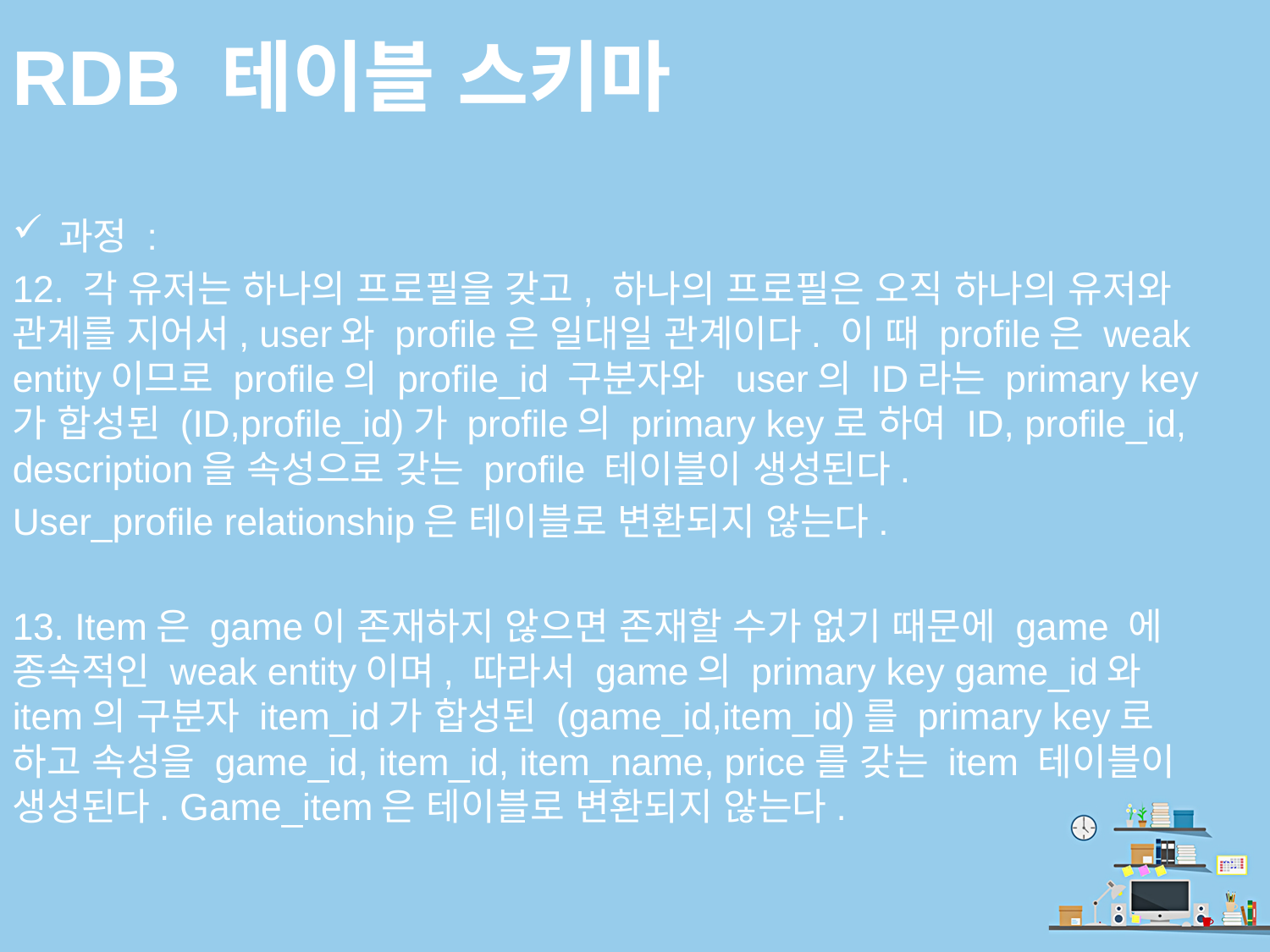

# RDB 테이블 스키마
과정 :
12. 각 유저는 하나의 프로필을 갖고, 하나의 프로필은 오직 하나의 유저와 관계를 지어서, user와 profile은 일대일 관계이다. 이 때 profile은 weak entity이므로 profile의 profile_id 구분자와  user의 ID라는 primary key가 합성된 (ID,profile_id)가 profile의 primary key로 하여 ID, profile_id, description을 속성으로 갖는 profile 테이블이 생성된다.
User_profile relationship은 테이블로 변환되지 않는다.

13. Item은 game이 존재하지 않으면 존재할 수가 없기 때문에 game 에 종속적인 weak entity이며, 따라서 game의 primary key game_id와 item의 구분자 item_id가 합성된 (game_id,item_id)를 primary key로 하고 속성을 game_id, item_id, item_name, price를 갖는 item 테이블이 생성된다. Game_item은 테이블로 변환되지 않는다.